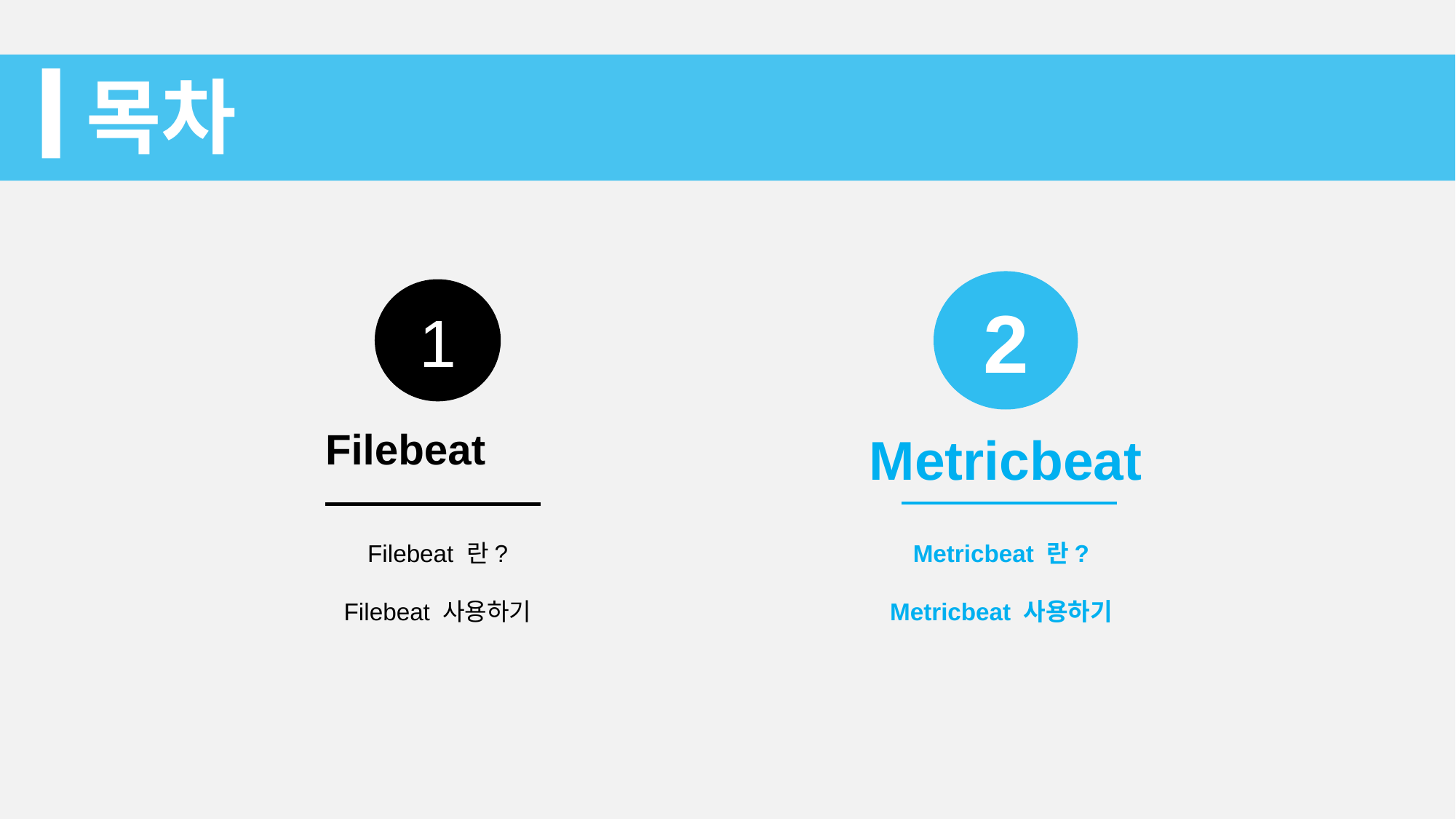

# 목차

2
1
Filebeat
Metricbeat
Filebeat 란?
Filebeat 사용하기
Metricbeat 란?
Metricbeat 사용하기